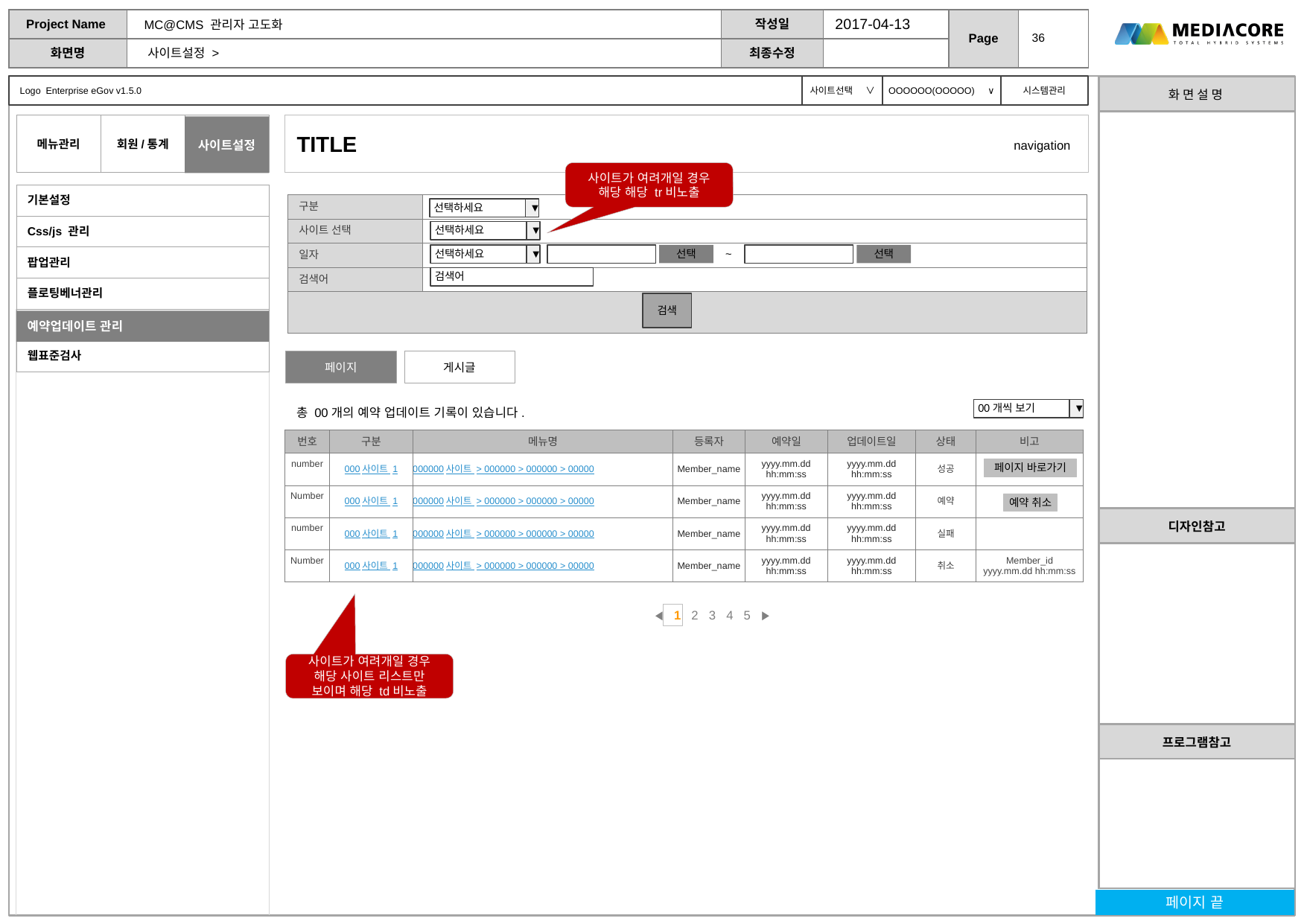

2017-04-13
36
사이트설정 >
| 화 면 설 명 |
| --- |
|  |
| 디자인참고 |
|  |
| 프로그램참고 |
|  |
사이트설정
사이트가 여려개일 경우 해당 해당 tr비노출
| 구분 |  |
| --- | --- |
| 사이트 선택 |  |
| 일자 |  |
| 검색어 |  |
|  |  |
선택하세요
▼
선택하세요
▼

선택
~

선택
선택하세요
▼
검색어
검색
예약업데이트 관리
페이지
게시글
총 00개의 예약 업데이트 기록이 있습니다.
00개씩 보기
▼
| 번호 | 구분 | 메뉴명 | 등록자 | 예약일 | 업데이트일 | 상태 | 비고 |
| --- | --- | --- | --- | --- | --- | --- | --- |
| number | 000사이트 1 | 000000사이트 > 000000 > 000000 > 00000 | Member\_name | yyyy.mm.dd hh:mm:ss | yyyy.mm.dd hh:mm:ss | 성공 |  |
| Number | 000사이트 1 | 000000사이트 > 000000 > 000000 > 00000 | Member\_name | yyyy.mm.dd hh:mm:ss | yyyy.mm.dd hh:mm:ss | 예약 |  |
| number | 000사이트 1 | 000000사이트 > 000000 > 000000 > 00000 | Member\_name | yyyy.mm.dd hh:mm:ss | yyyy.mm.dd hh:mm:ss | 실패 |  |
| Number | 000사이트 1 | 000000사이트 > 000000 > 000000 > 00000 | Member\_name | yyyy.mm.dd hh:mm:ss | yyyy.mm.dd hh:mm:ss | 취소 | Member\_id yyyy.mm.dd hh:mm:ss |
페이지 바로가기
예약 취소
◀   1   2   3   4   5   ▶

사이트가 여려개일 경우 해당 사이트 리스트만 보이며 해당 td비노출